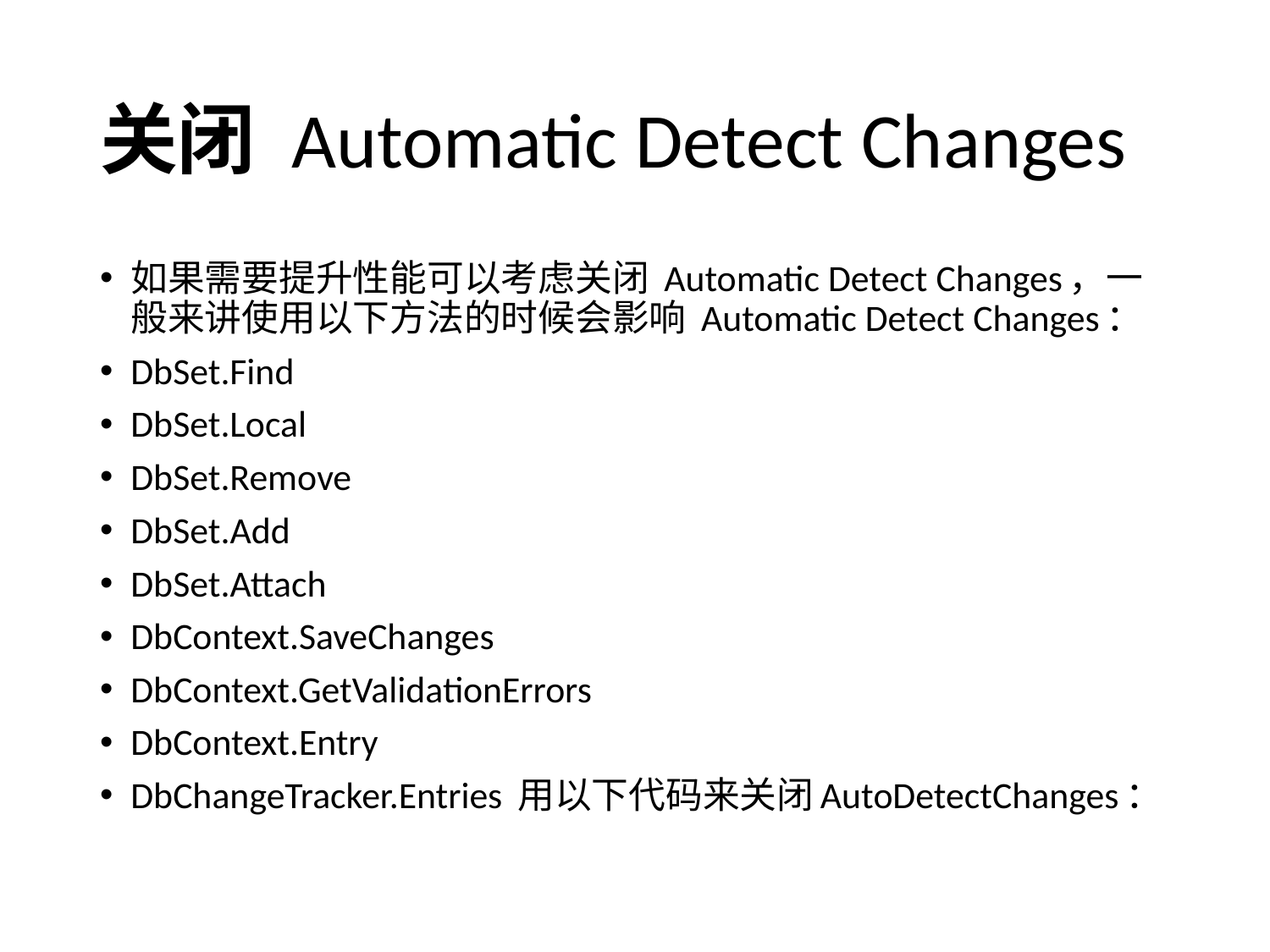

# 关闭 Automatic Detect Changes
如果需要提升性能可以考虑关闭 Automatic Detect Changes，一般来讲使用以下方法的时候会影响 Automatic Detect Changes：
DbSet.Find
DbSet.Local
DbSet.Remove
DbSet.Add
DbSet.Attach
DbContext.SaveChanges
DbContext.GetValidationErrors
DbContext.Entry
DbChangeTracker.Entries 用以下代码来关闭AutoDetectChanges：